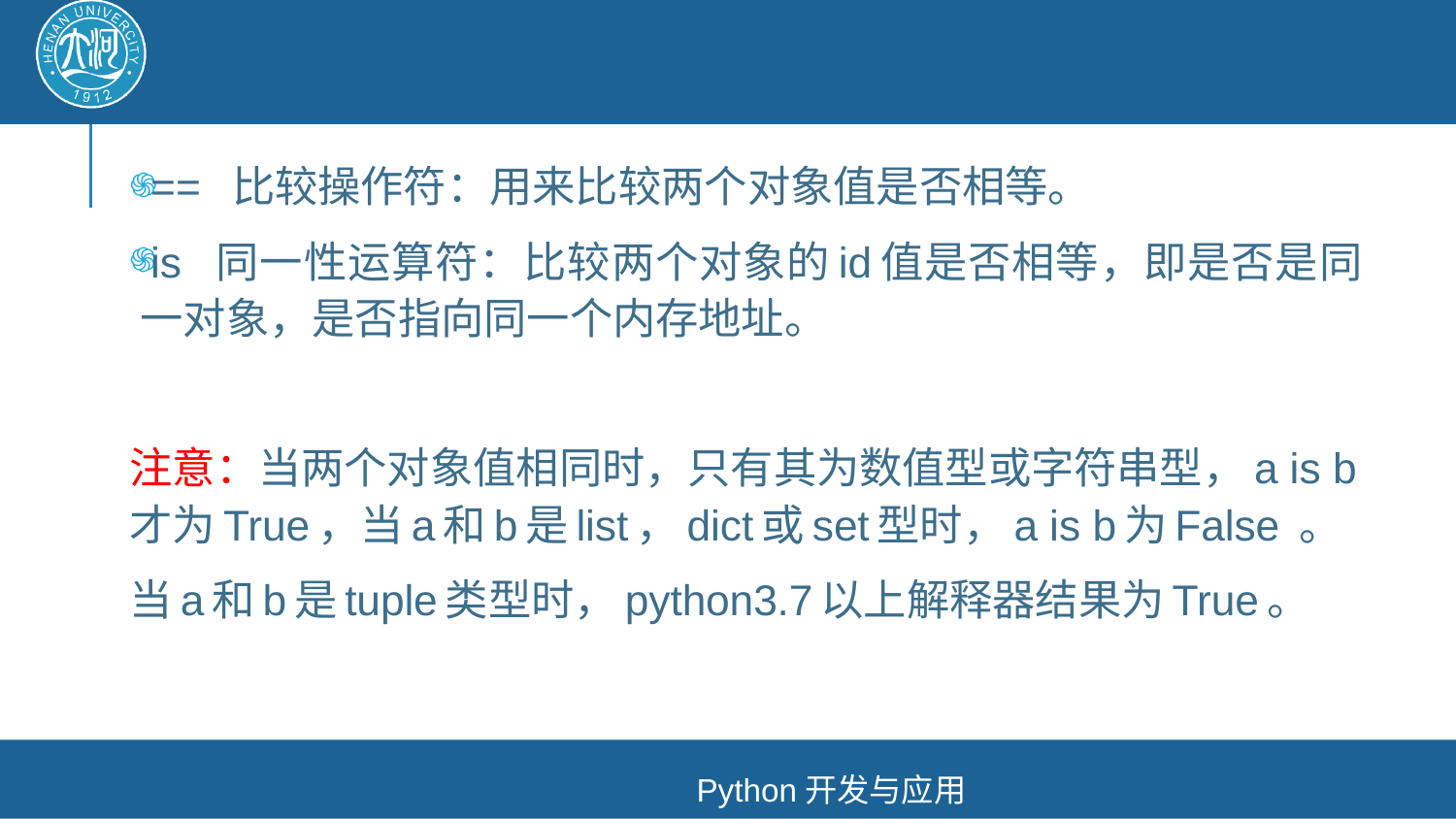

#
==  比较操作符：用来比较两个对象值是否相等。
is  同一性运算符：比较两个对象的id值是否相等，即是否是同一对象，是否指向同一个内存地址。

注意：当两个对象值相同时，只有其为数值型或字符串型，a is b才为True，当a和b是list，dict或set型时，a is b为False 。
当a和b是tuple类型时，python3.7以上解释器结果为True。

Python开发与应用
74